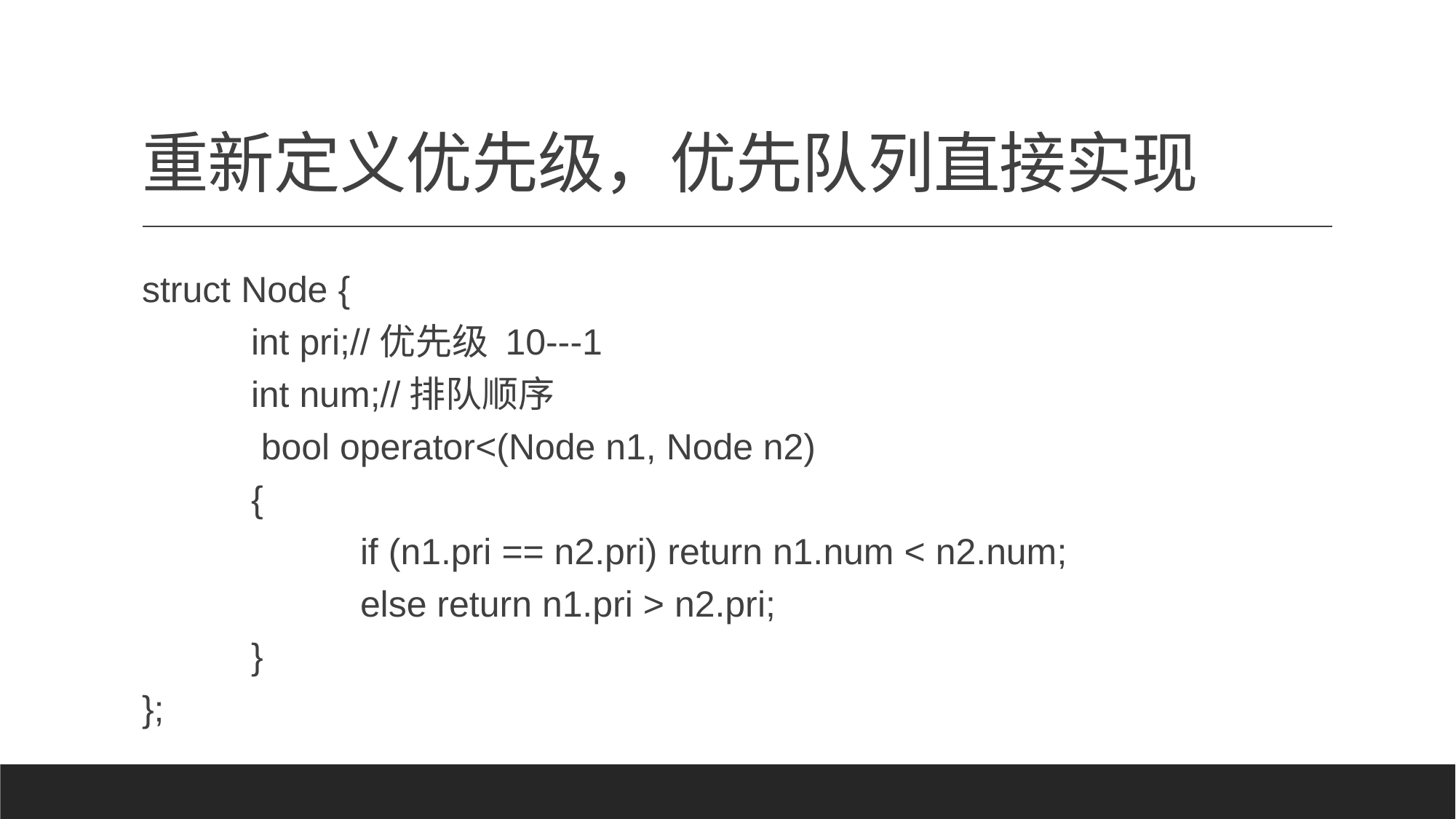

# 重新定义优先级，优先队列直接实现
struct Node {
	int pri;//优先级 10---1
	int num;//排队顺序
	 bool operator<(Node n1, Node n2)
	{
		if (n1.pri == n2.pri) return n1.num < n2.num;
		else return n1.pri > n2.pri;
	}
};